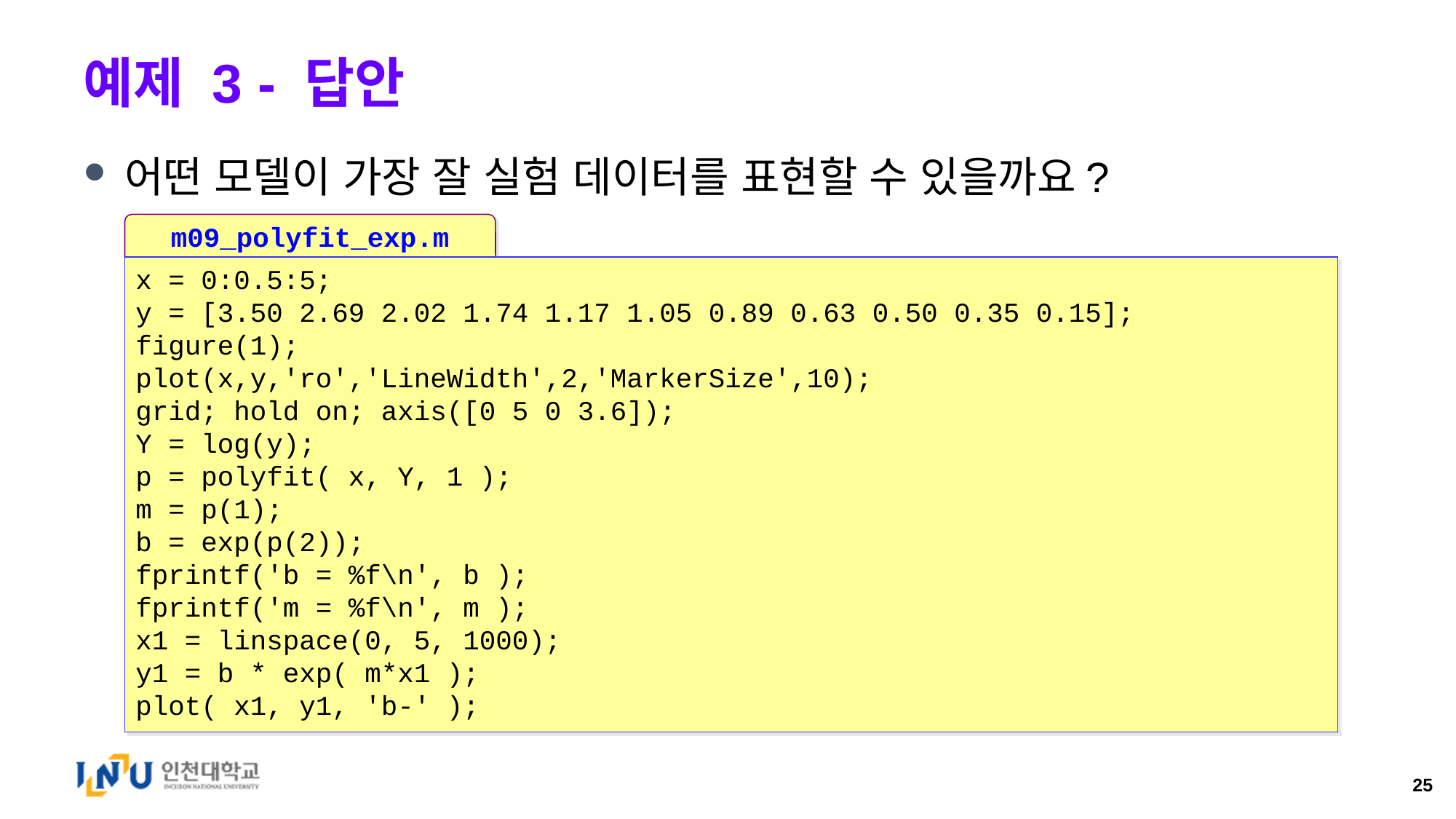

# 예제 3 - 답안
어떤 모델이 가장 잘 실험 데이터를 표현할 수 있을까요?
m09_polyfit_exp.m
x = 0:0.5:5;
y = [3.50 2.69 2.02 1.74 1.17 1.05 0.89 0.63 0.50 0.35 0.15];
figure(1);
plot(x,y,'ro','LineWidth',2,'MarkerSize',10);
grid; hold on; axis([0 5 0 3.6]);
Y = log(y);
p = polyfit( x, Y, 1 );
m = p(1);
b = exp(p(2));
fprintf('b = %f\n', b );
fprintf('m = %f\n', m );
x1 = linspace(0, 5, 1000);
y1 = b * exp( m*x1 );
plot( x1, y1, 'b-' );
25